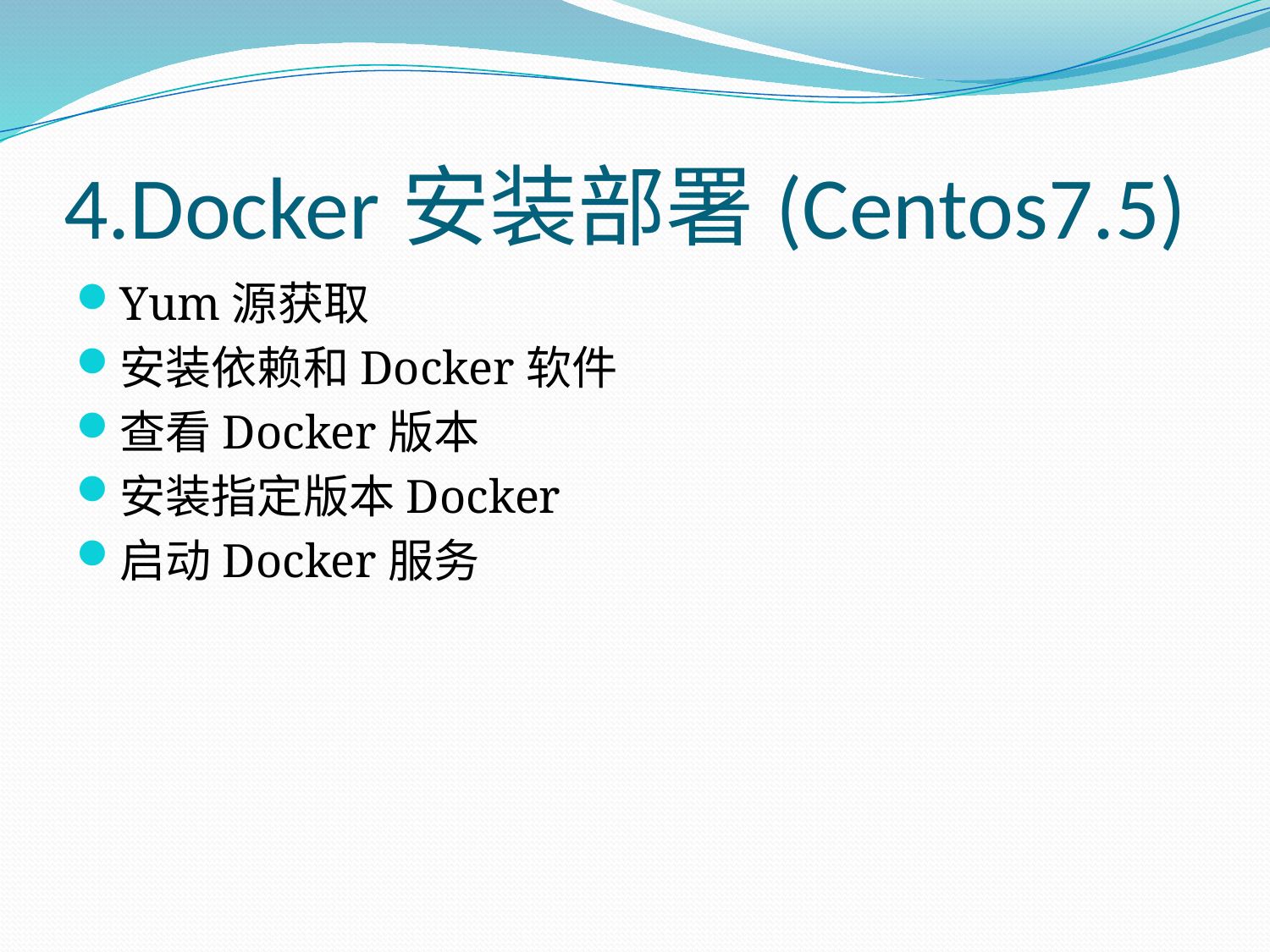

# 4.Docker安装部署(Centos7.5)
Yum源获取
安装依赖和Docker软件
查看Docker版本
安装指定版本Docker
启动Docker服务